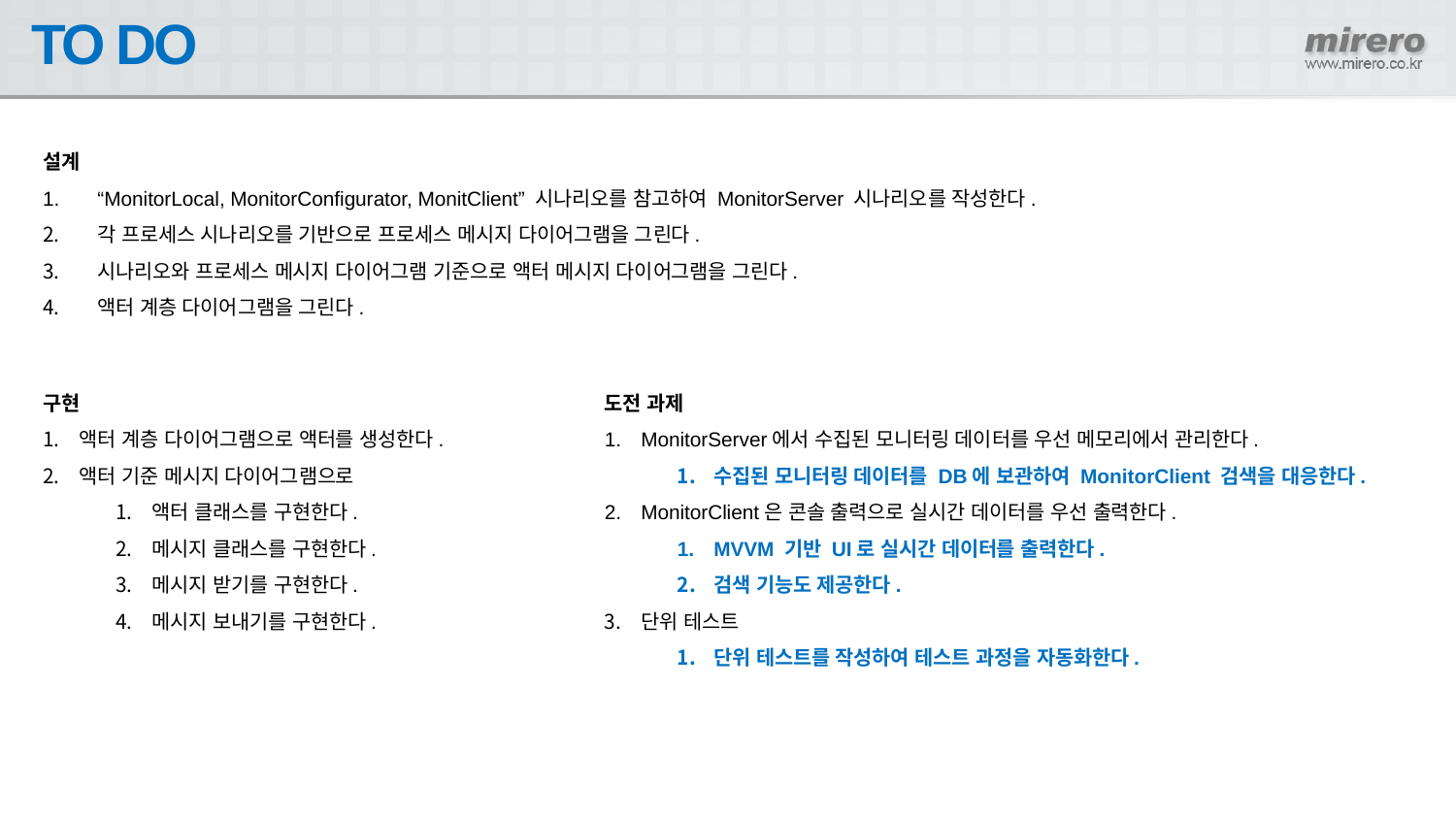

# TO DO
설계
“MonitorLocal, MonitorConfigurator, MonitClient” 시나리오를 참고하여 MonitorServer 시나리오를 작성한다.
각 프로세스 시나리오를 기반으로 프로세스 메시지 다이어그램을 그린다.
시나리오와 프로세스 메시지 다이어그램 기준으로 액터 메시지 다이어그램을 그린다.
액터 계층 다이어그램을 그린다.
구현
액터 계층 다이어그램으로 액터를 생성한다.
액터 기준 메시지 다이어그램으로
액터 클래스를 구현한다.
메시지 클래스를 구현한다.
메시지 받기를 구현한다.
메시지 보내기를 구현한다.
도전 과제
MonitorServer에서 수집된 모니터링 데이터를 우선 메모리에서 관리한다.
수집된 모니터링 데이터를 DB에 보관하여 MonitorClient 검색을 대응한다.
MonitorClient은 콘솔 출력으로 실시간 데이터를 우선 출력한다.
MVVM 기반 UI로 실시간 데이터를 출력한다.
검색 기능도 제공한다.
단위 테스트
단위 테스트를 작성하여 테스트 과정을 자동화한다.